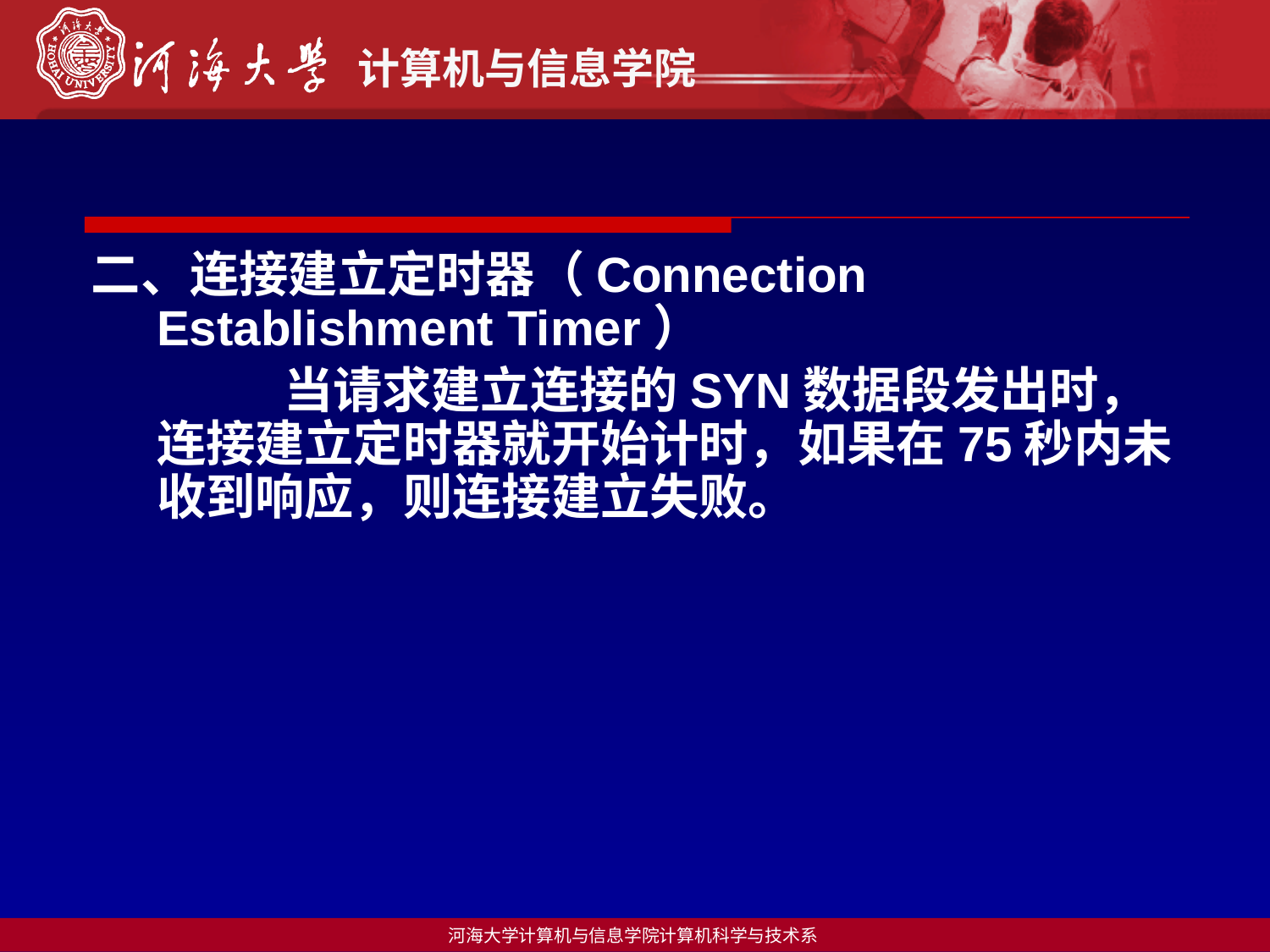

#
二、连接建立定时器（Connection Establishment Timer）
		当请求建立连接的SYN数据段发出时，连接建立定时器就开始计时，如果在75秒内未收到响应，则连接建立失败。